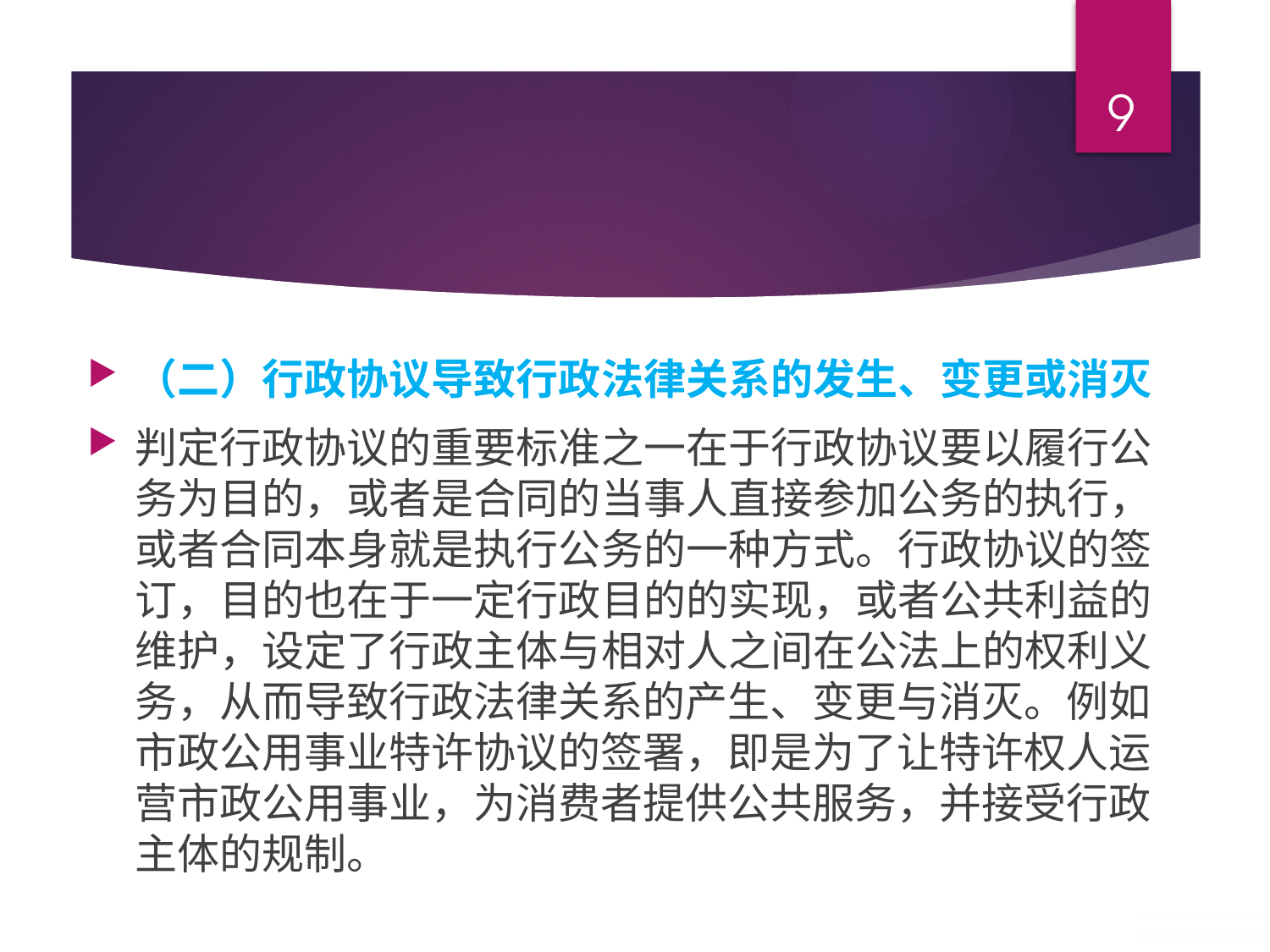

9
#
（二）行政协议导致行政法律关系的发生、变更或消灭
判定行政协议的重要标准之一在于行政协议要以履行公务为目的，或者是合同的当事人直接参加公务的执行，或者合同本身就是执行公务的一种方式。行政协议的签订，目的也在于一定行政目的的实现，或者公共利益的维护，设定了行政主体与相对人之间在公法上的权利义务，从而导致行政法律关系的产生、变更与消灭。例如市政公用事业特许协议的签署，即是为了让特许权人运营市政公用事业，为消费者提供公共服务，并接受行政主体的规制。